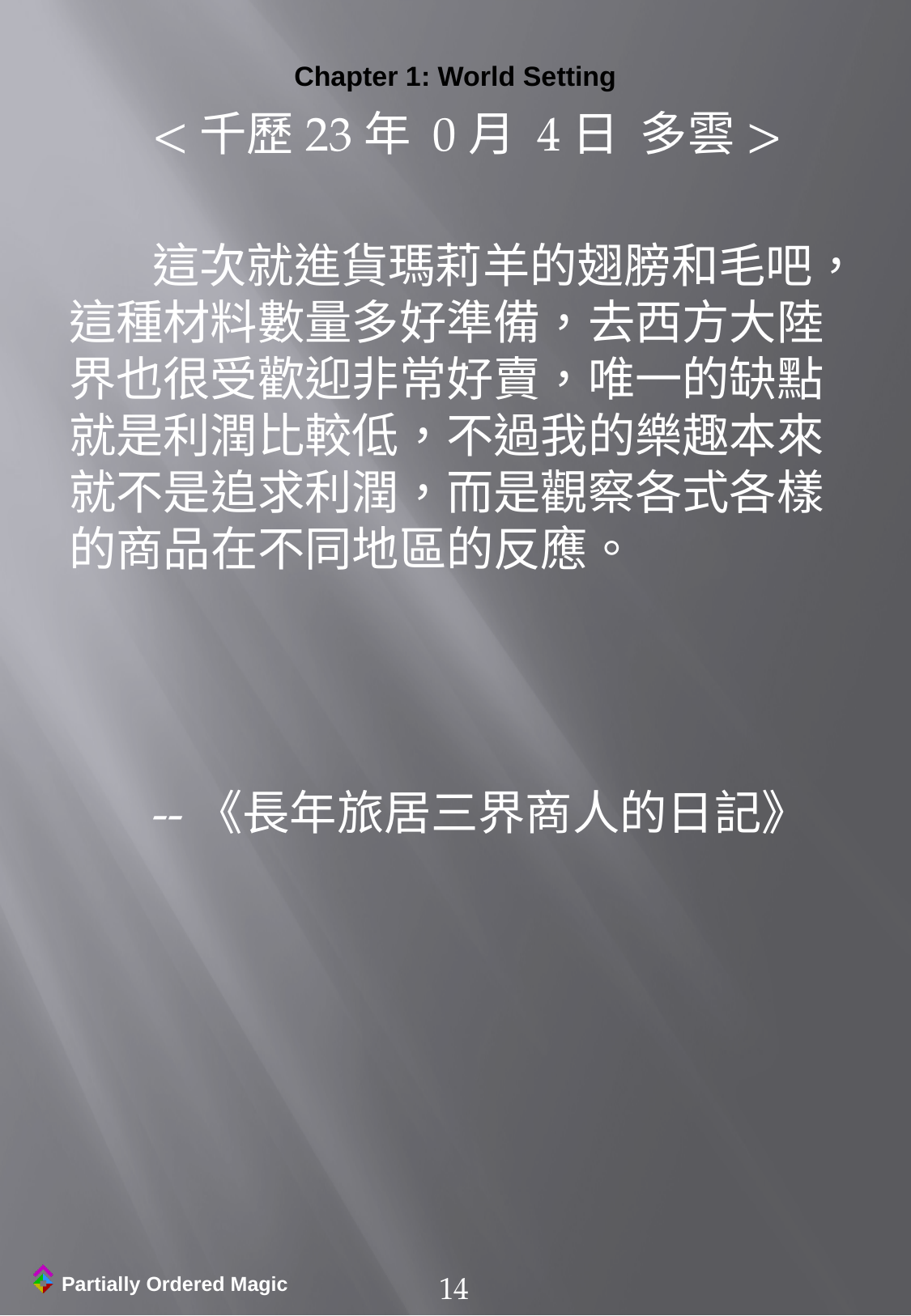

# Chapter 1: World Setting
<千歷23年 0月 4日  多雲>

這次就進貨瑪莉羊的翅膀和毛吧，這種材料數量多好準備，去西方大陸界也很受歡迎非常好賣，唯一的缺點就是利潤比較低，不過我的樂趣本來就不是追求利潤，而是觀察各式各樣的商品在不同地區的反應。

--《長年旅居三界商人的日記》